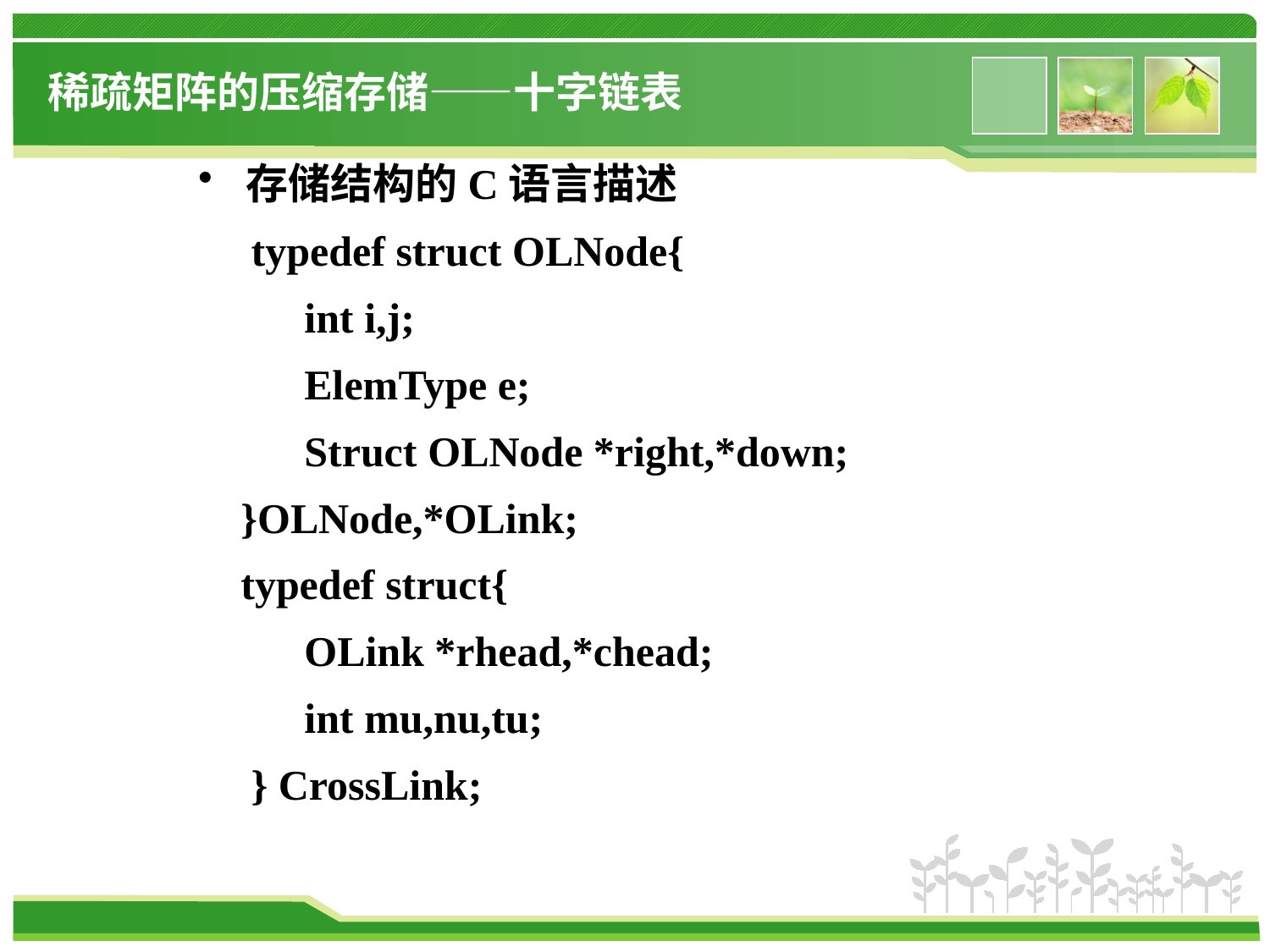

# 稀疏矩阵的压缩存储——十字链表
存储结构的C语言描述
     typedef struct OLNode{
          int i,j;
          ElemType e;
          Struct OLNode *right,*down;
    }OLNode,*OLink;
    typedef struct{
          OLink *rhead,*chead;
          int mu,nu,tu;
     } CrossLink;